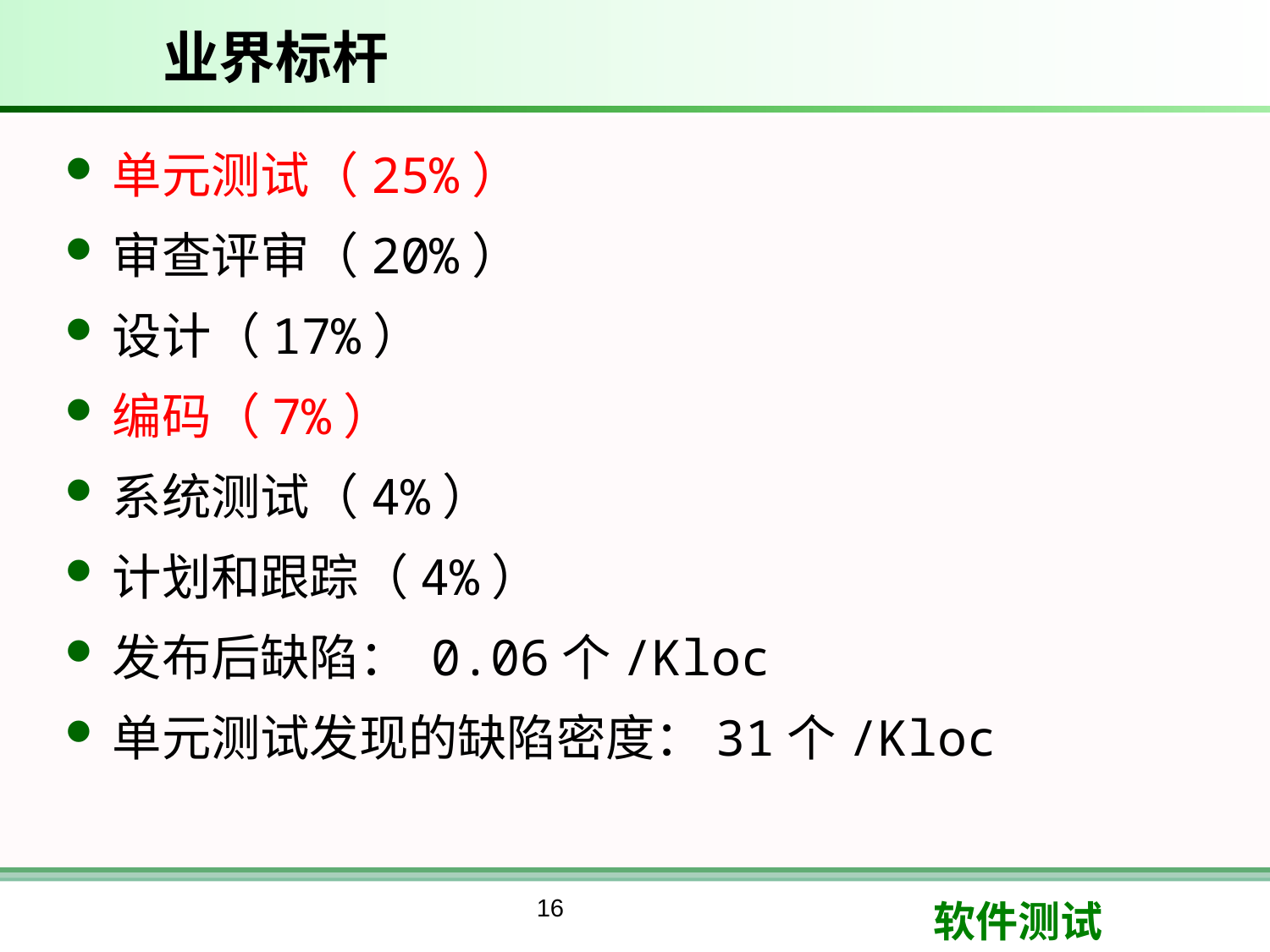

# 业界标杆
单元测试（25%）
审查评审（20%）
设计（17%）
编码（7%）
系统测试（4%）
计划和跟踪（4%）
发布后缺陷： 0.06个/Kloc
单元测试发现的缺陷密度：31个/Kloc
16